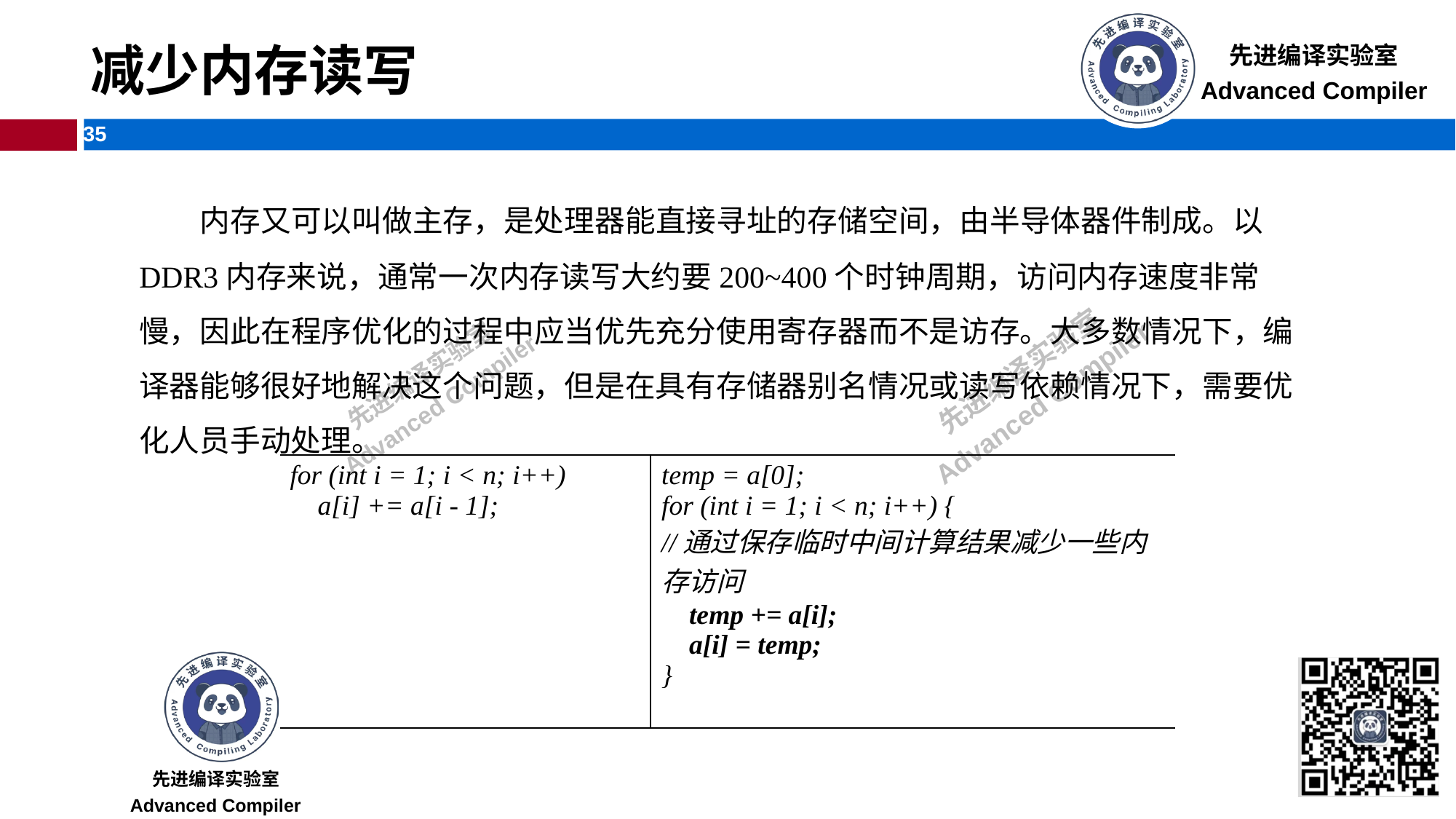

# 减少内存读写
   内存又可以叫做主存，是处理器能直接寻址的存储空间，由半导体器件制成。以DDR3内存来说，通常一次内存读写大约要200~400个时钟周期，访问内存速度非常慢，因此在程序优化的过程中应当优先充分使用寄存器而不是访存。大多数情况下，编译器能够很好地解决这个问题，但是在具有存储器别名情况或读写依赖情况下，需要优化人员手动处理。
| for (int i = 1; i < n; i++) a[i] += a[i - 1]; | temp = a[0]; for (int i = 1; i < n; i++) { //通过保存临时中间计算结果减少一些内存访问 temp += a[i]; a[i] = temp; } |
| --- | --- |